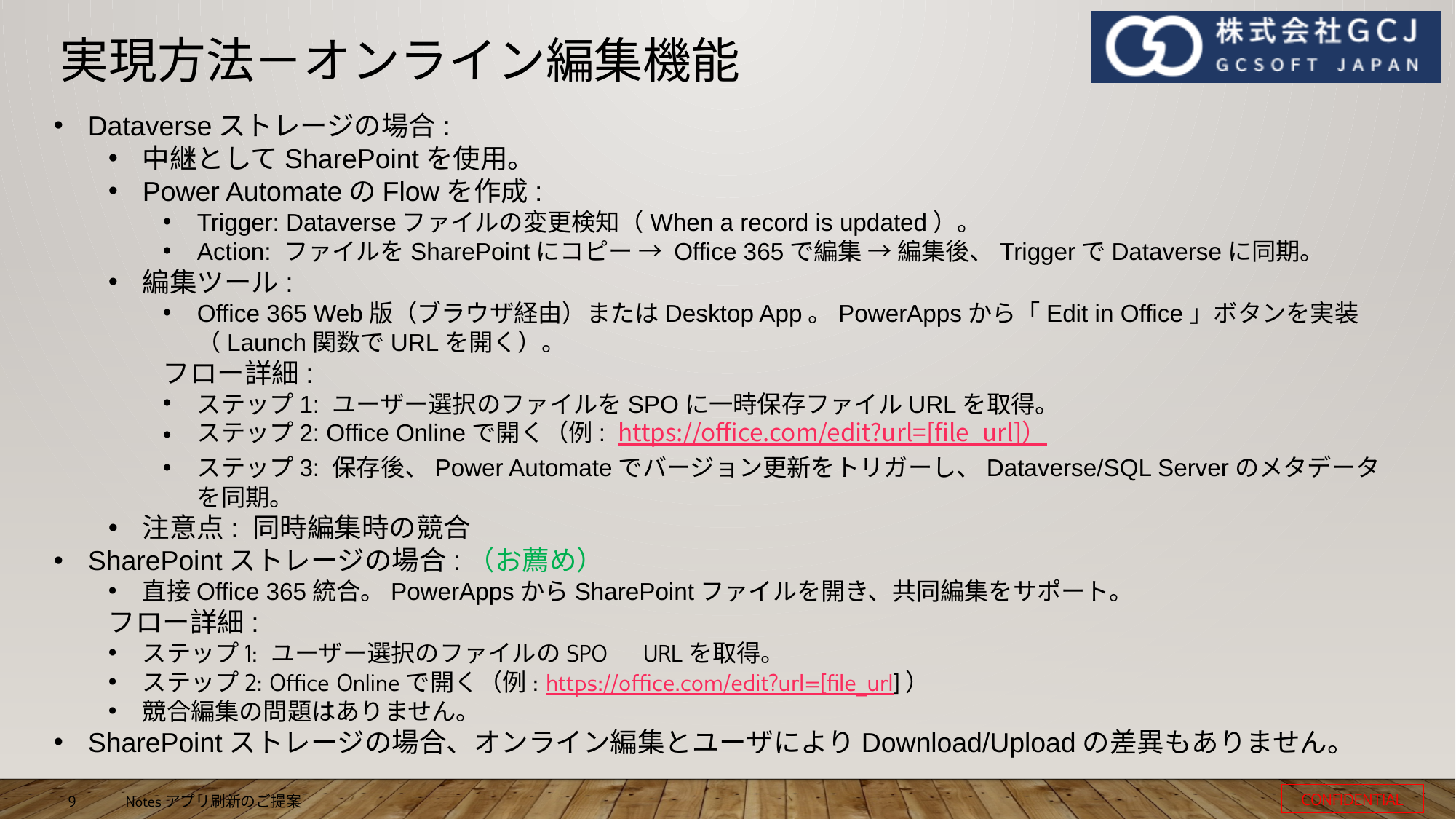

# 実現方法－オンライン編集機能
Dataverseストレージの場合:
中継としてSharePointを使用。
Power AutomateのFlowを作成:
Trigger: Dataverseファイルの変更検知（When a record is updated）。
Action: ファイルをSharePointにコピー → Office 365で編集 → 編集後、TriggerでDataverseに同期。
編集ツール:
Office 365 Web版（ブラウザ経由）またはDesktop App。PowerAppsから「Edit in Office」ボタンを実装（Launch関数でURLを開く）。
フロー詳細:
ステップ1: ユーザー選択のファイルをSPOに一時保存ファイルURLを取得。
ステップ2: Office Onlineで開く（例: https://office.com/edit?url=[file_url]）
ステップ3: 保存後、Power Automateでバージョン更新をトリガーし、Dataverse/SQL Serverのメタデータを同期。
注意点: 同時編集時の競合
SharePointストレージの場合:（お薦め）
直接Office 365統合。PowerAppsからSharePointファイルを開き、共同編集をサポート。
フロー詳細:
ステップ1: ユーザー選択のファイルのSPO　URLを取得。
ステップ2: Office Onlineで開く（例: https://office.com/edit?url=[file_url]）
競合編集の問題はありません。
SharePointストレージの場合、オンライン編集とユーザによりDownload/Uploadの差異もありません。